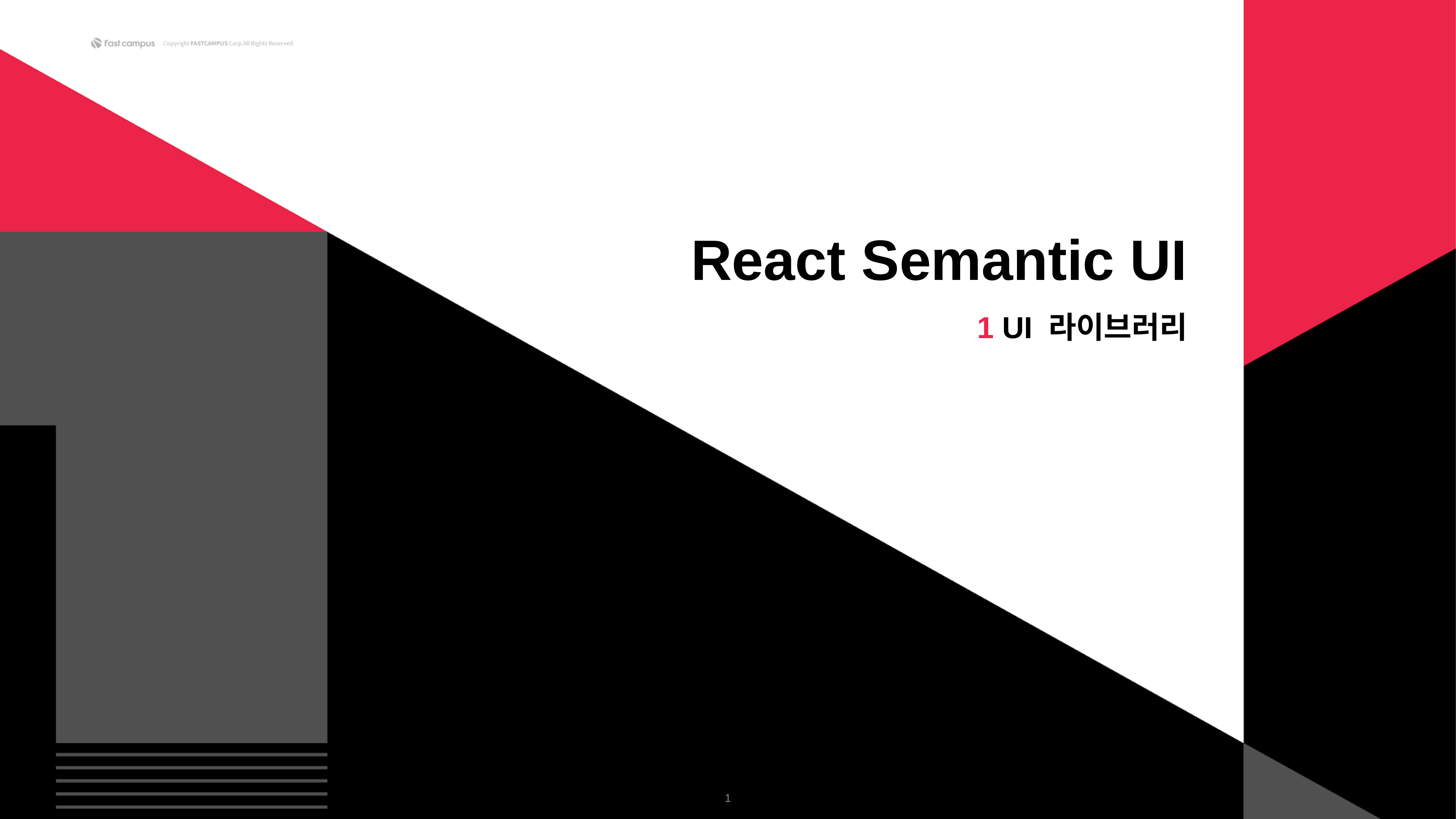

React Semantic UI

1 UI 라이브러리
1